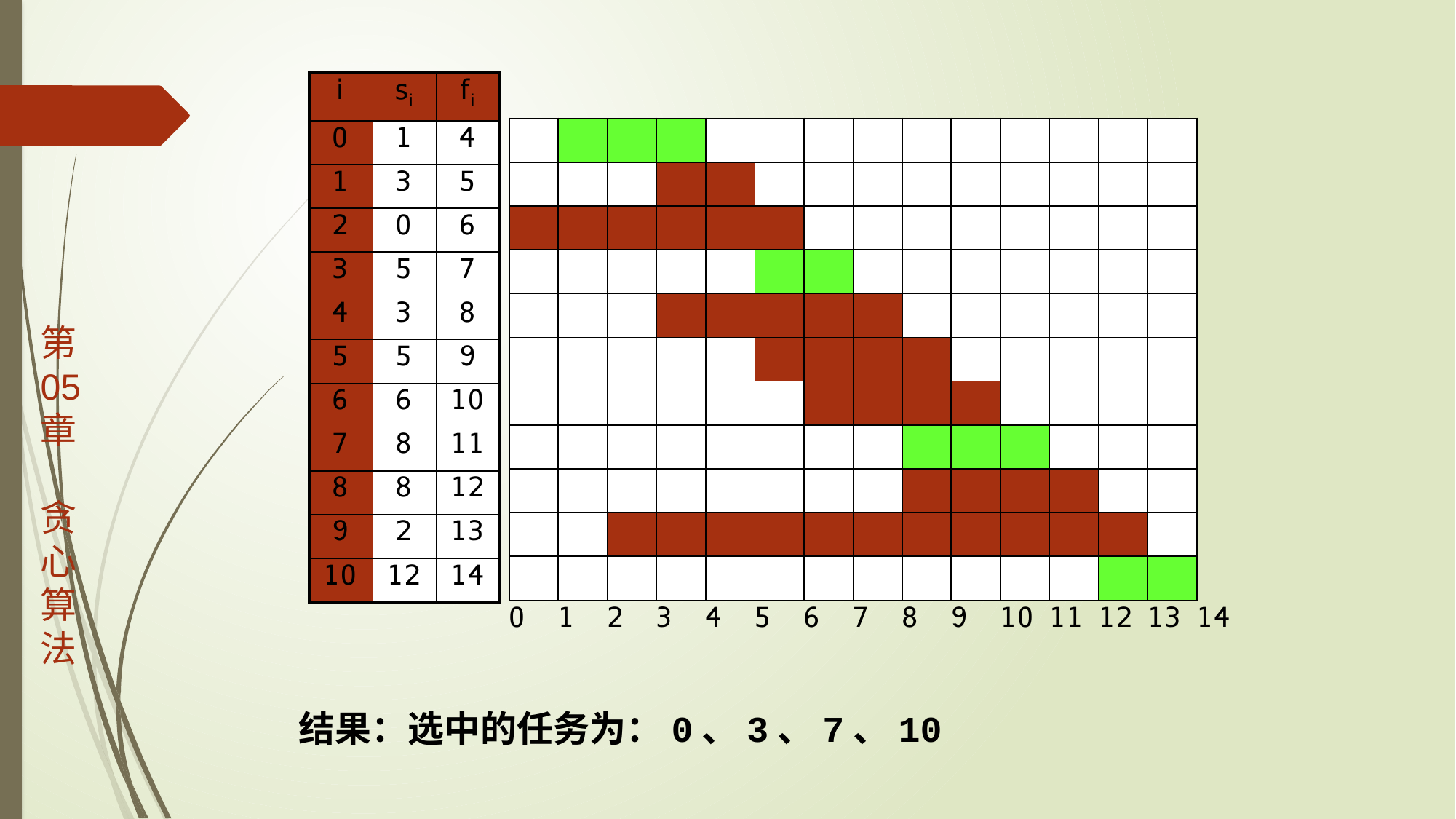

| i | si | fi |
| --- | --- | --- |
| 0 | 1 | 4 |
| 1 | 3 | 5 |
| 2 | 0 | 6 |
| 3 | 5 | 7 |
| 4 | 3 | 8 |
| 5 | 5 | 9 |
| 6 | 6 | 10 |
| 7 | 8 | 11 |
| 8 | 8 | 12 |
| 9 | 2 | 13 |
| 10 | 12 | 14 |
|  |  |  |  |  |  |  |  |  |  |  |  |  |  |  |
| --- | --- | --- | --- | --- | --- | --- | --- | --- | --- | --- | --- | --- | --- | --- |
|  |  |  |  |  |  |  |  |  |  |  |  |  |  |  |
|  |  |  |  |  |  |  |  |  |  |  |  |  |  |  |
|  |  |  |  |  |  |  |  |  |  |  |  |  |  |  |
|  |  |  |  |  |  |  |  |  |  |  |  |  |  |  |
|  |  |  |  |  |  |  |  |  |  |  |  |  |  |  |
|  |  |  |  |  |  |  |  |  |  |  |  |  |  |  |
|  |  |  |  |  |  |  |  |  |  |  |  |  |  |  |
|  |  |  |  |  |  |  |  |  |  |  |  |  |  |  |
|  |  |  |  |  |  |  |  |  |  |  |  |  |  |  |
|  |  |  |  |  |  |  |  |  |  |  |  |  |  |  |
| 0 | 1 | 2 | 3 | 4 | 5 | 6 | 7 | 8 | 9 | 10 | 11 | 12 | 13 | 14 |
结果：选中的任务为：0、3、7、10